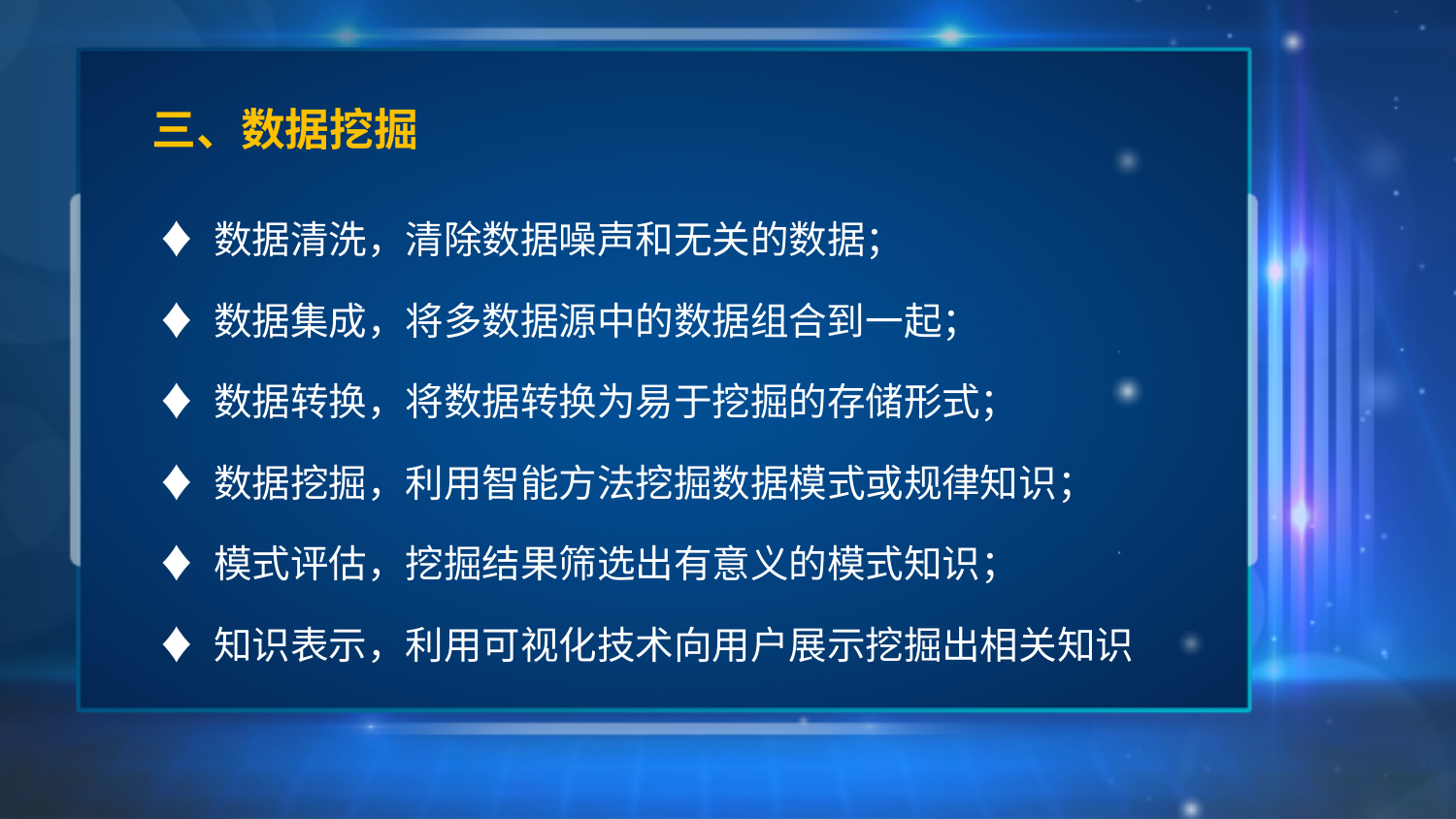

# 三、数据挖掘
♦ 数据清洗，清除数据噪声和无关的数据；
♦ 数据集成，将多数据源中的数据组合到一起；
♦ 数据转换，将数据转换为易于挖掘的存储形式；
♦ 数据挖掘，利用智能方法挖掘数据模式或规律知识；
♦ 模式评估，挖掘结果筛选出有意义的模式知识；
♦ 知识表示，利用可视化技术向用户展示挖掘出相关知识